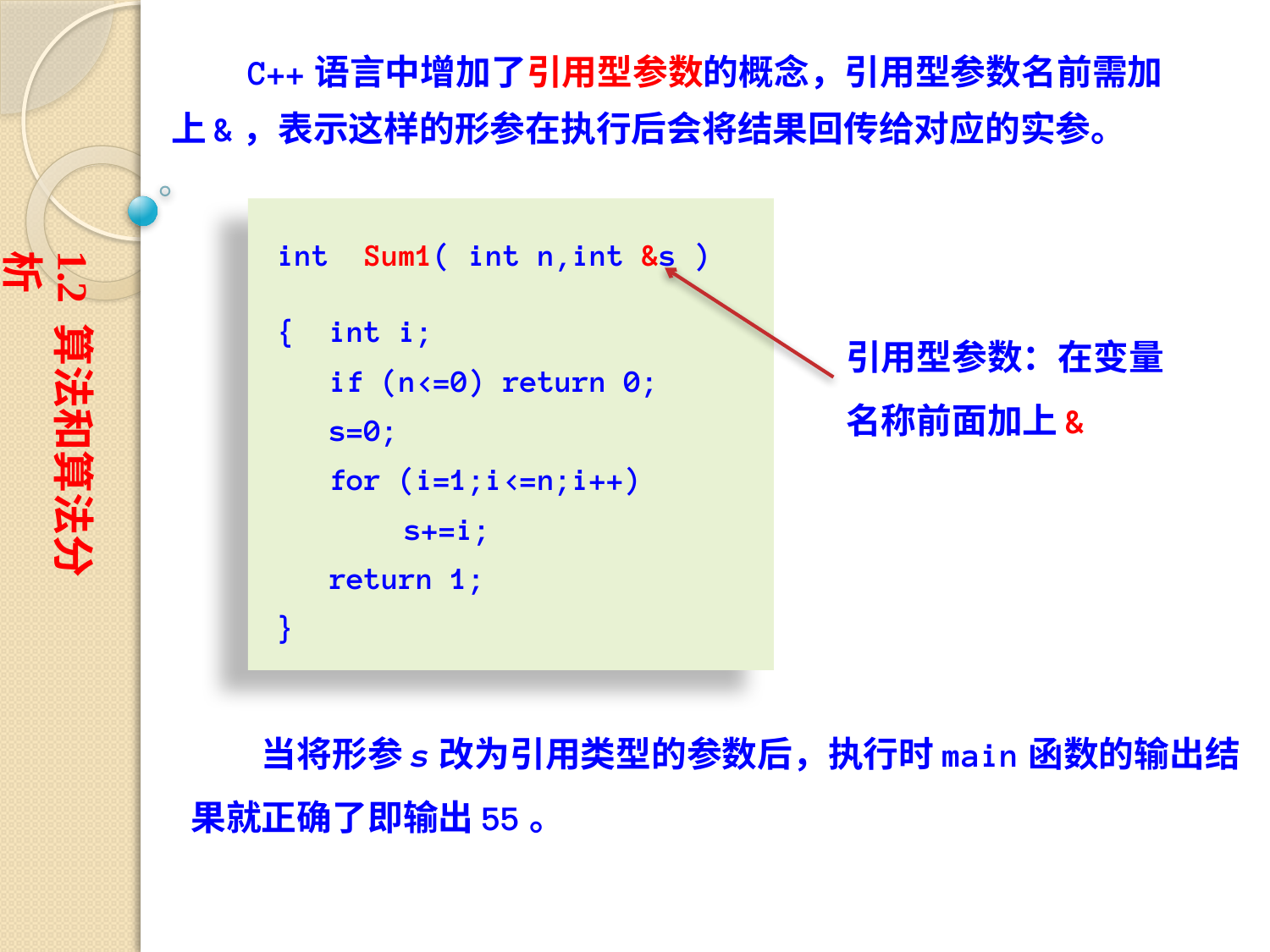

C++语言中增加了引用型参数的概念，引用型参数名前需加上&，表示这样的形参在执行后会将结果回传给对应的实参。
int  Sum1( int n,int &s )
{  int i;
   if (n<=0) return 0;
   s=0;
   for (i=1;i<=n;i++)
	s+=i;
   return 1;
}
1.2 算法和算法分析
引用型参数：在变量名称前面加上&

　　当将形参s改为引用类型的参数后，执行时main函数的输出结果就正确了即输出55。